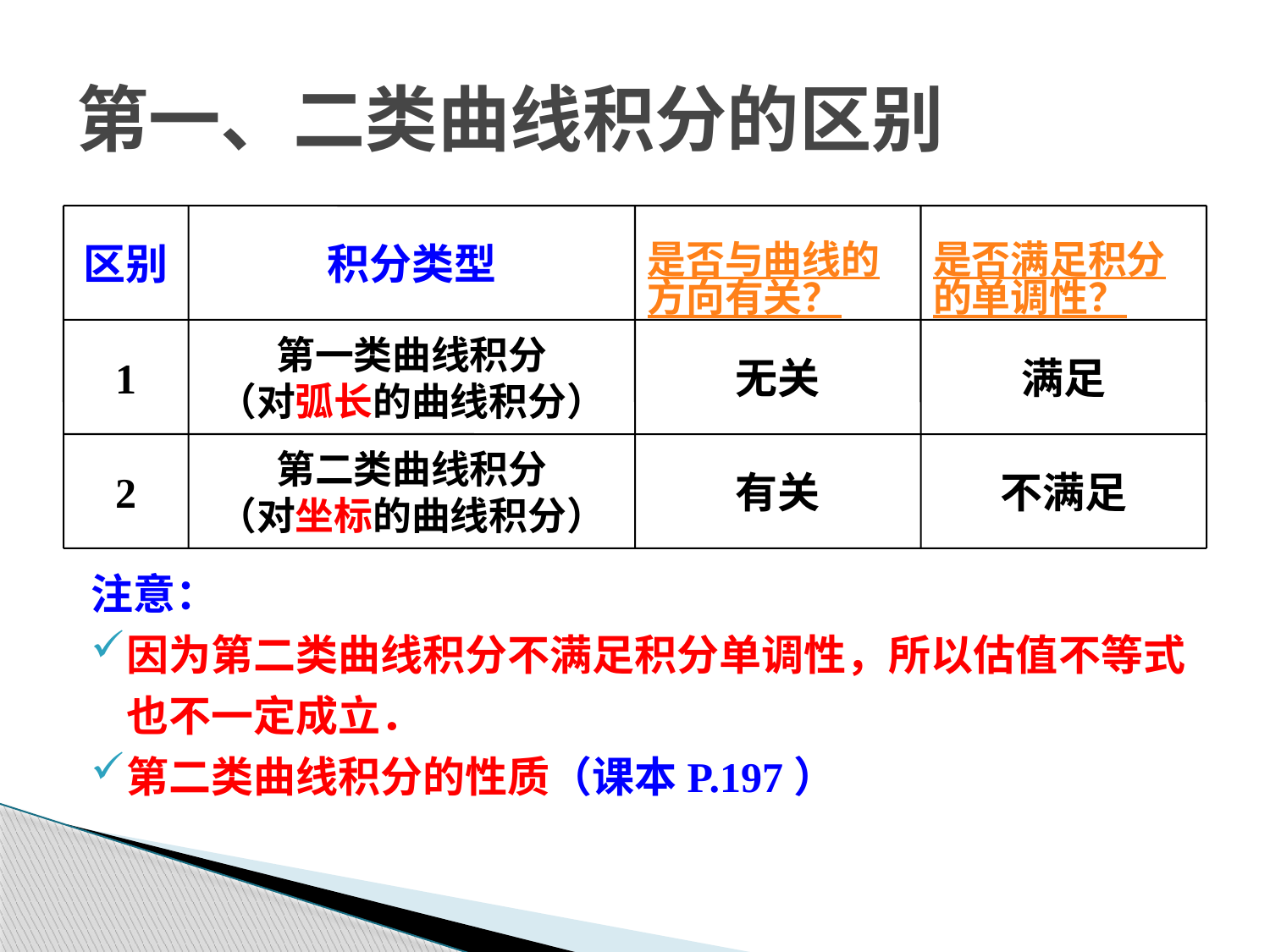

# 第一、二类曲线积分的区别
区别

积分类型

是否与曲线的方向有关？

是否满足积分的单调性？

1

第一类曲线积分
（对弧长的曲线积分）
2

第二类曲线积分
（对坐标的曲线积分）

无关
满足
有关
不满足
注意：
因为第二类曲线积分不满足积分单调性，所以估值不等式也不一定成立．
第二类曲线积分的性质（课本P.197）